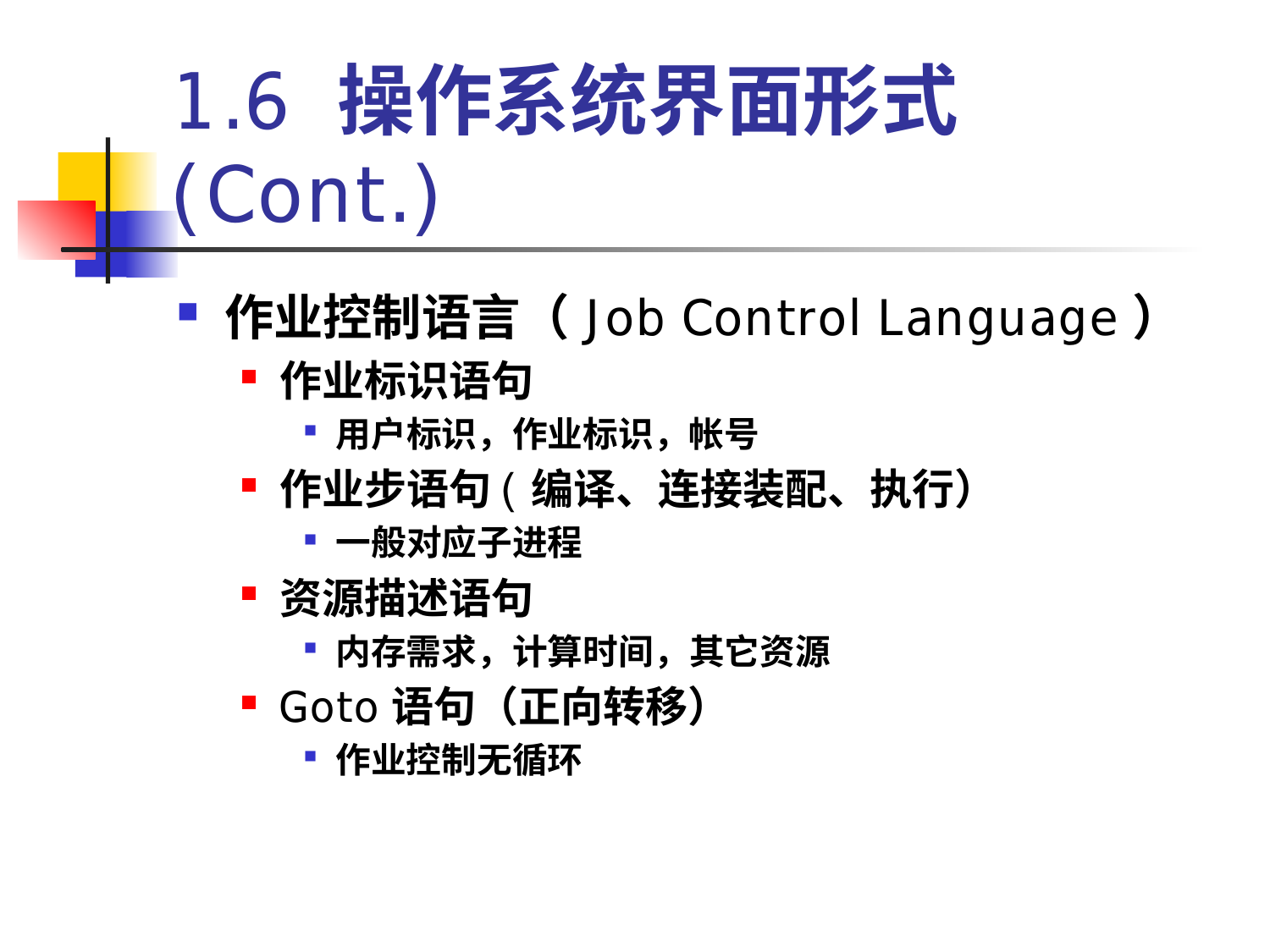

# 1.6 操作系统界面形式(Cont.)
作业控制语言（Job Control Language）
作业标识语句
用户标识，作业标识，帐号
作业步语句(编译、连接装配、执行）
一般对应子进程
资源描述语句
内存需求，计算时间，其它资源
Goto语句（正向转移）
作业控制无循环